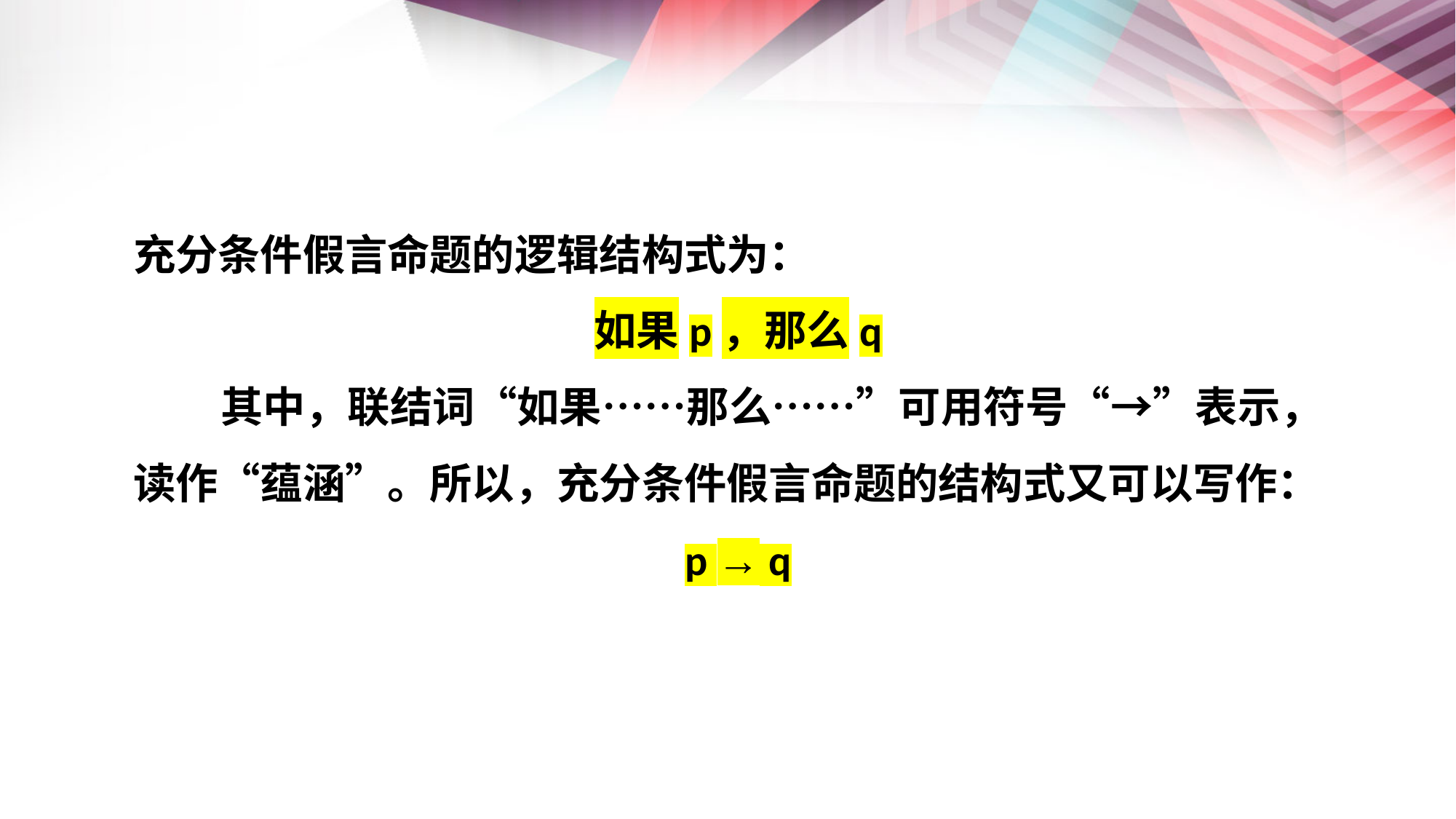

充分条件假言命题的逻辑结构式为：
如果p，那么q
        其中，联结词“如果……那么……”可用符号“→”表示，读作“蕴涵”。所以，充分条件假言命题的结构式又可以写作：
p → q